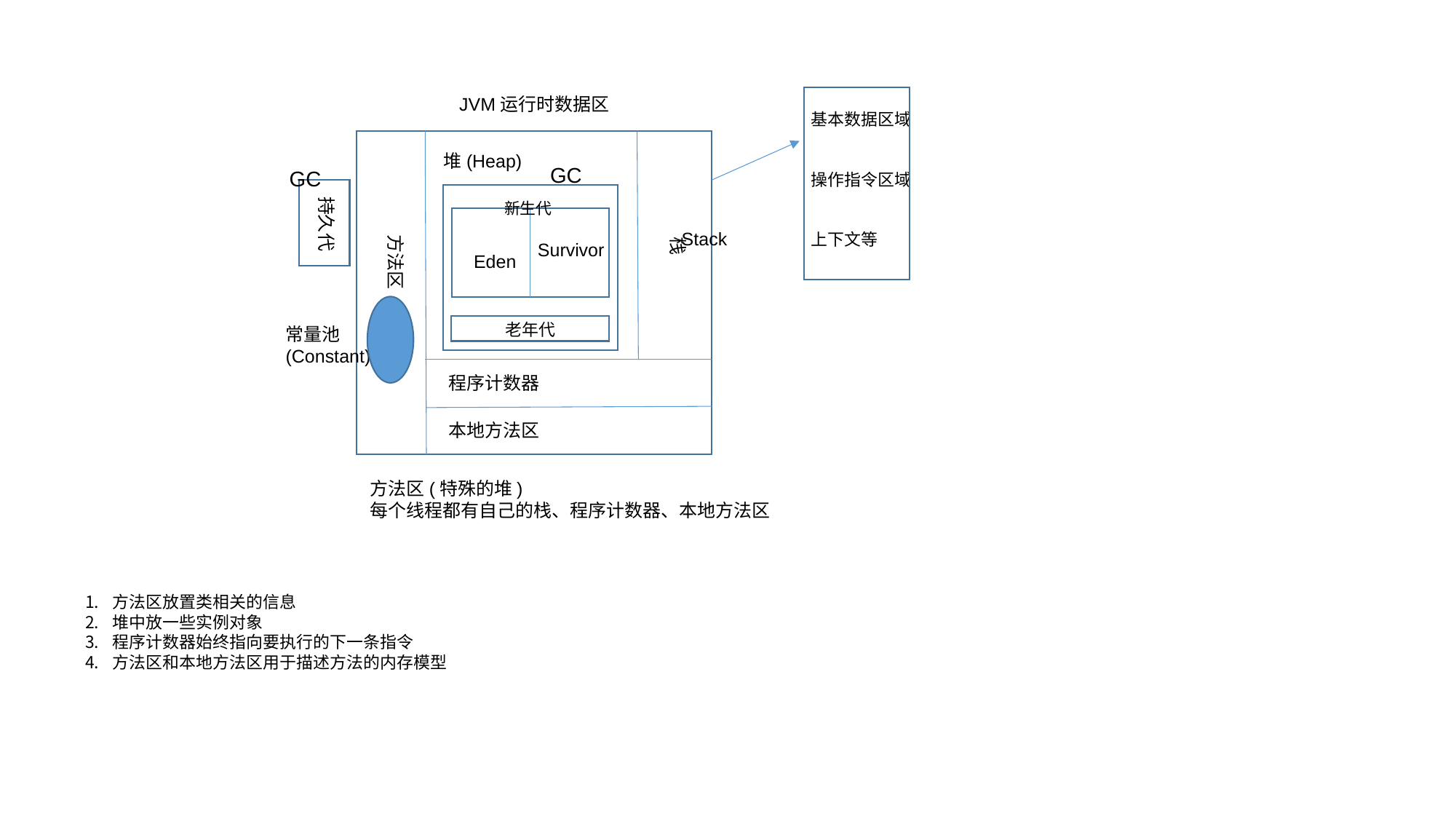

JVM运行时数据区

基本数据区域

操作指令区域

上下文等

堆(Heap)
GC
GC

持久代
新生代

Stack
方法区
栈
Survivor
Eden

老年代

常量池
(Constant)
程序计数器
本地方法区
方法区(特殊的堆)
每个线程都有自己的栈、程序计数器、本地方法区
方法区放置类相关的信息
堆中放一些实例对象
程序计数器始终指向要执行的下一条指令
方法区和本地方法区用于描述方法的内存模型